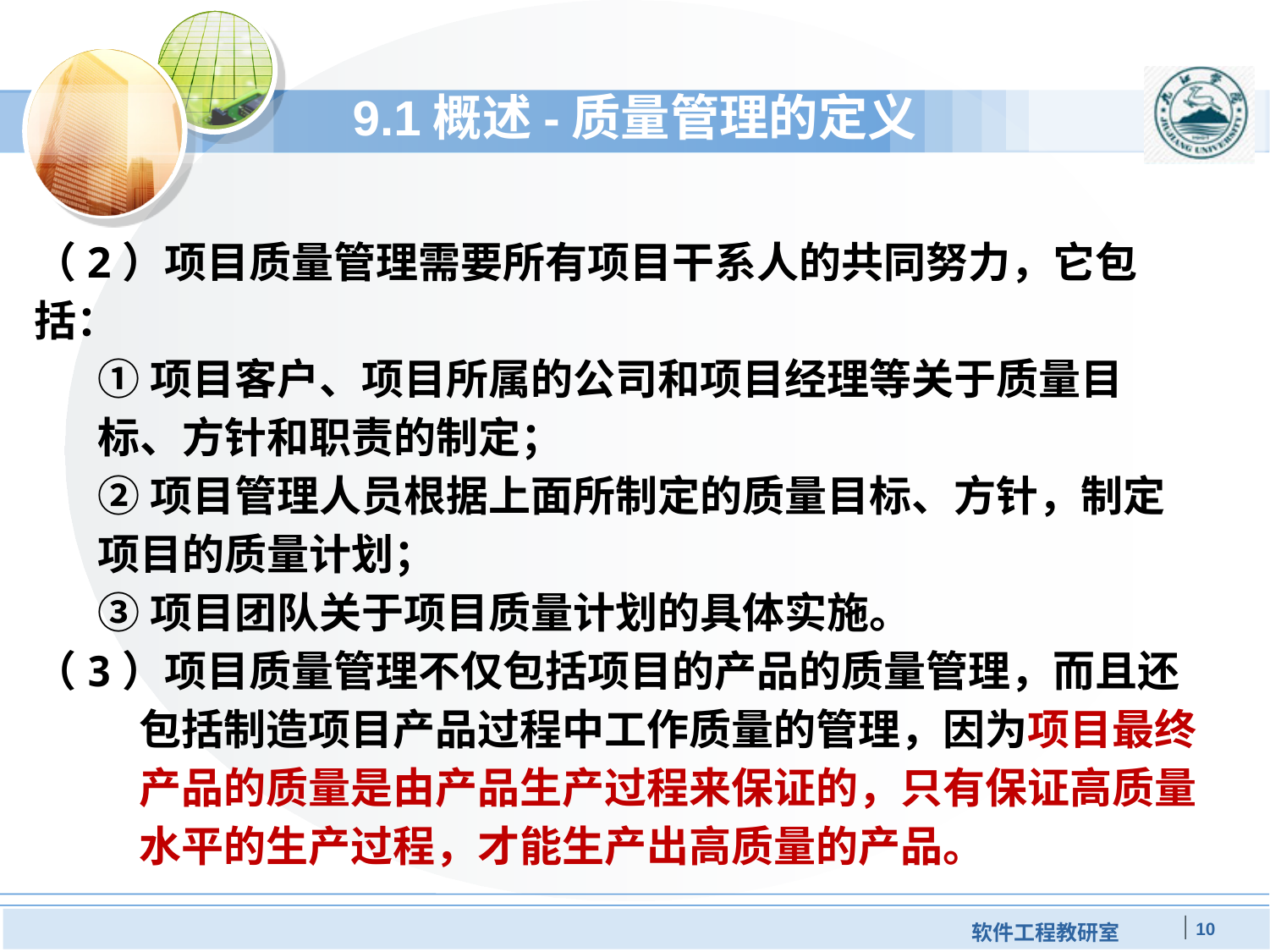

# 9.1概述-质量管理的定义
（2）项目质量管理需要所有项目干系人的共同努力，它包括：
①项目客户、项目所属的公司和项目经理等关于质量目标、方针和职责的制定；
②项目管理人员根据上面所制定的质量目标、方针，制定项目的质量计划；
③项目团队关于项目质量计划的具体实施。
（3）项目质量管理不仅包括项目的产品的质量管理，而且还包括制造项目产品过程中工作质量的管理，因为项目最终产品的质量是由产品生产过程来保证的，只有保证高质量水平的生产过程，才能生产出高质量的产品。